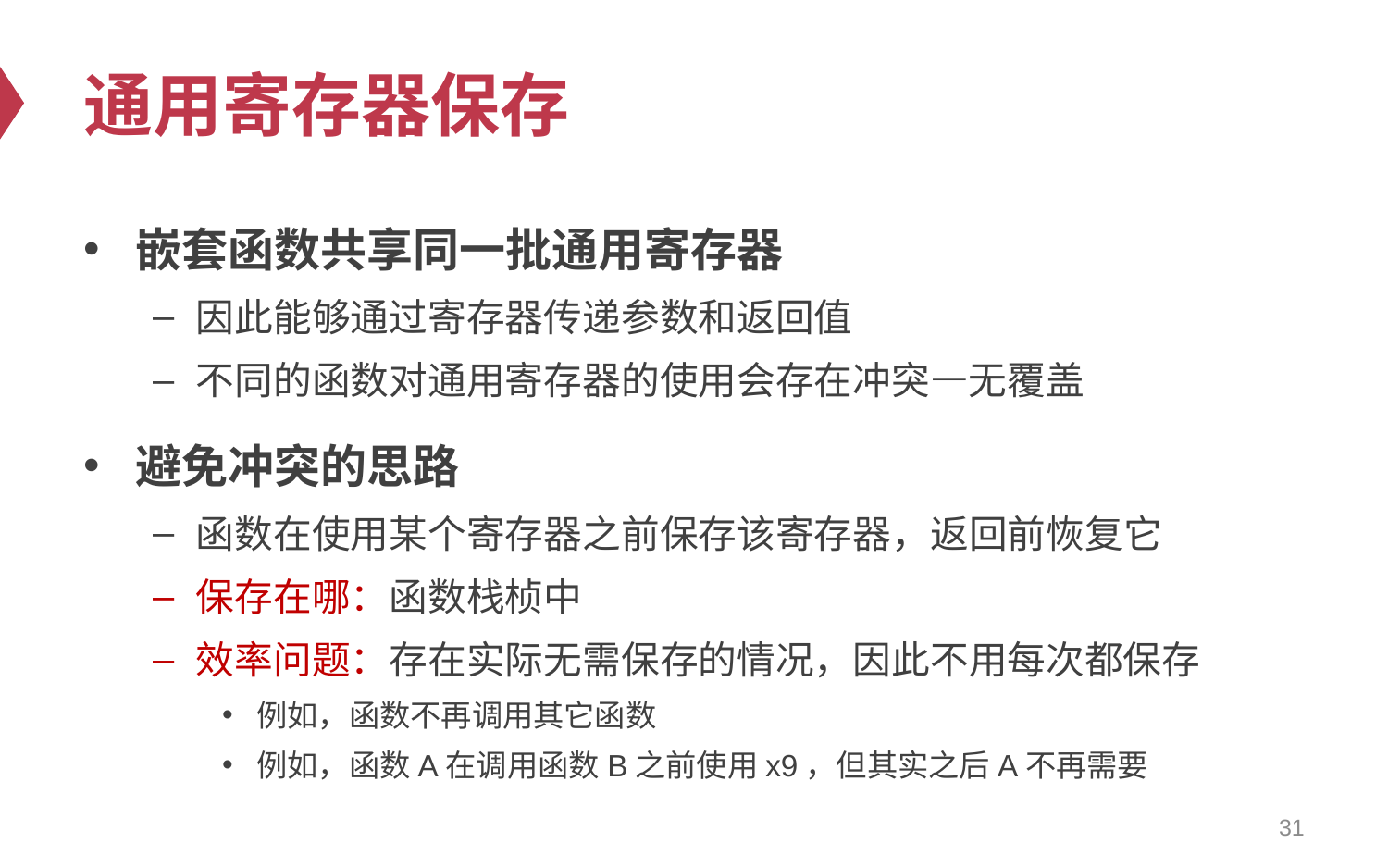

# 通用寄存器保存
嵌套函数共享同一批通用寄存器
因此能够通过寄存器传递参数和返回值
不同的函数对通用寄存器的使用会存在冲突—无覆盖
避免冲突的思路
函数在使用某个寄存器之前保存该寄存器，返回前恢复它
保存在哪：函数栈桢中
效率问题：存在实际无需保存的情况，因此不用每次都保存
例如，函数不再调用其它函数
例如，函数A在调用函数B之前使用x9，但其实之后A不再需要

31